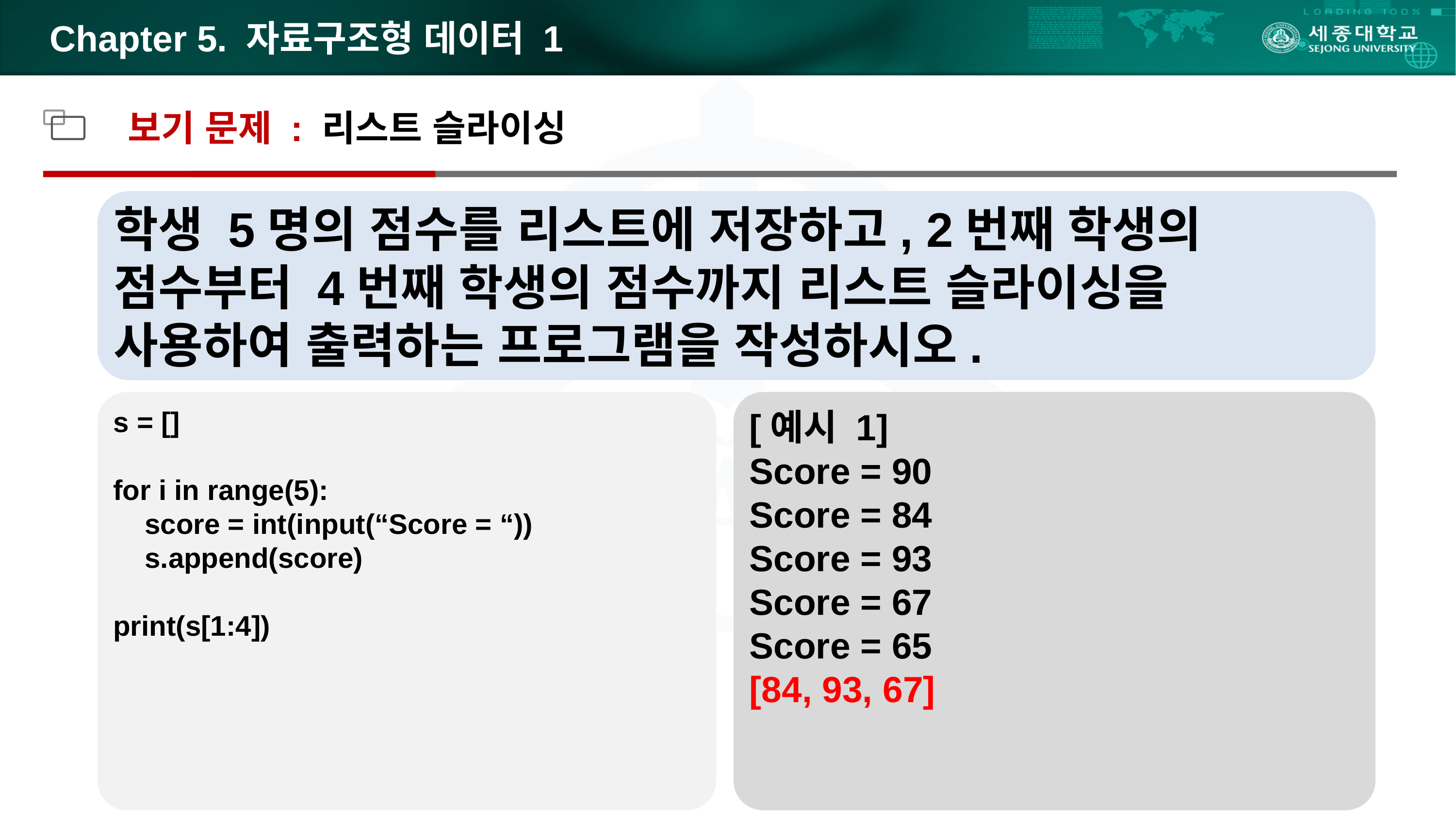

# Chapter 5. 자료구조형 데이터 1
보기 문제 : 리스트 슬라이싱
학생 5명의 점수를 리스트에 저장하고, 2번째 학생의 점수부터 4번째 학생의 점수까지 리스트 슬라이싱을 사용하여 출력하는 프로그램을 작성하시오.
s = []

for i in range(5):
    score = int(input(“Score = “))
    s.append(score)

print(s[1:4])

[예시 1]
Score = 90
Score = 84
Score = 93
Score = 67
Score = 65
[84, 93, 67]